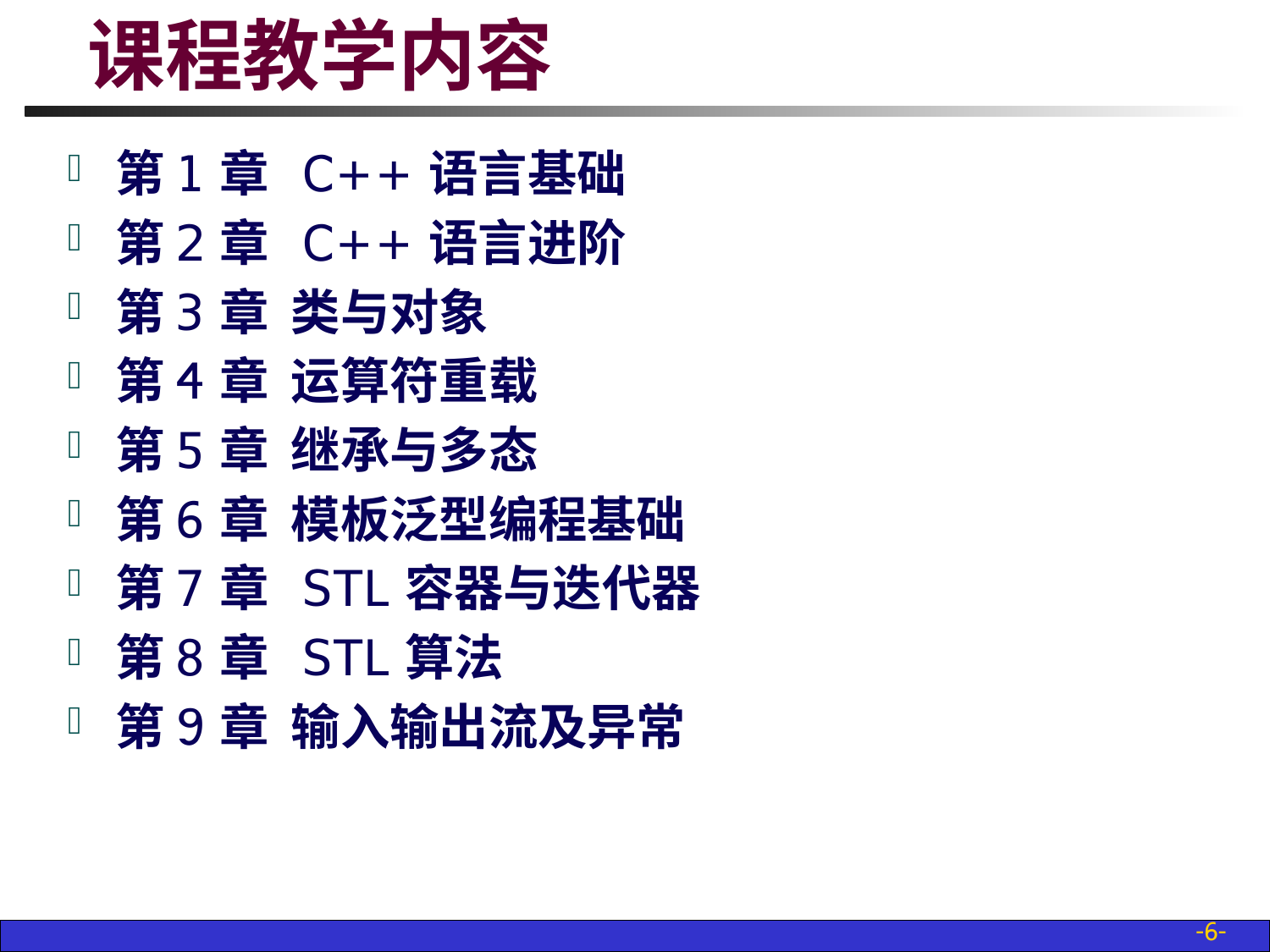

# 课程教学内容
第1章  C++语言基础
第2章  C++语言进阶
第3章  类与对象
第4章  运算符重载
第5章  继承与多态
第6章  模板泛型编程基础
第7章  STL容器与迭代器
第8章  STL算法
第9章  输入输出流及异常
-6-